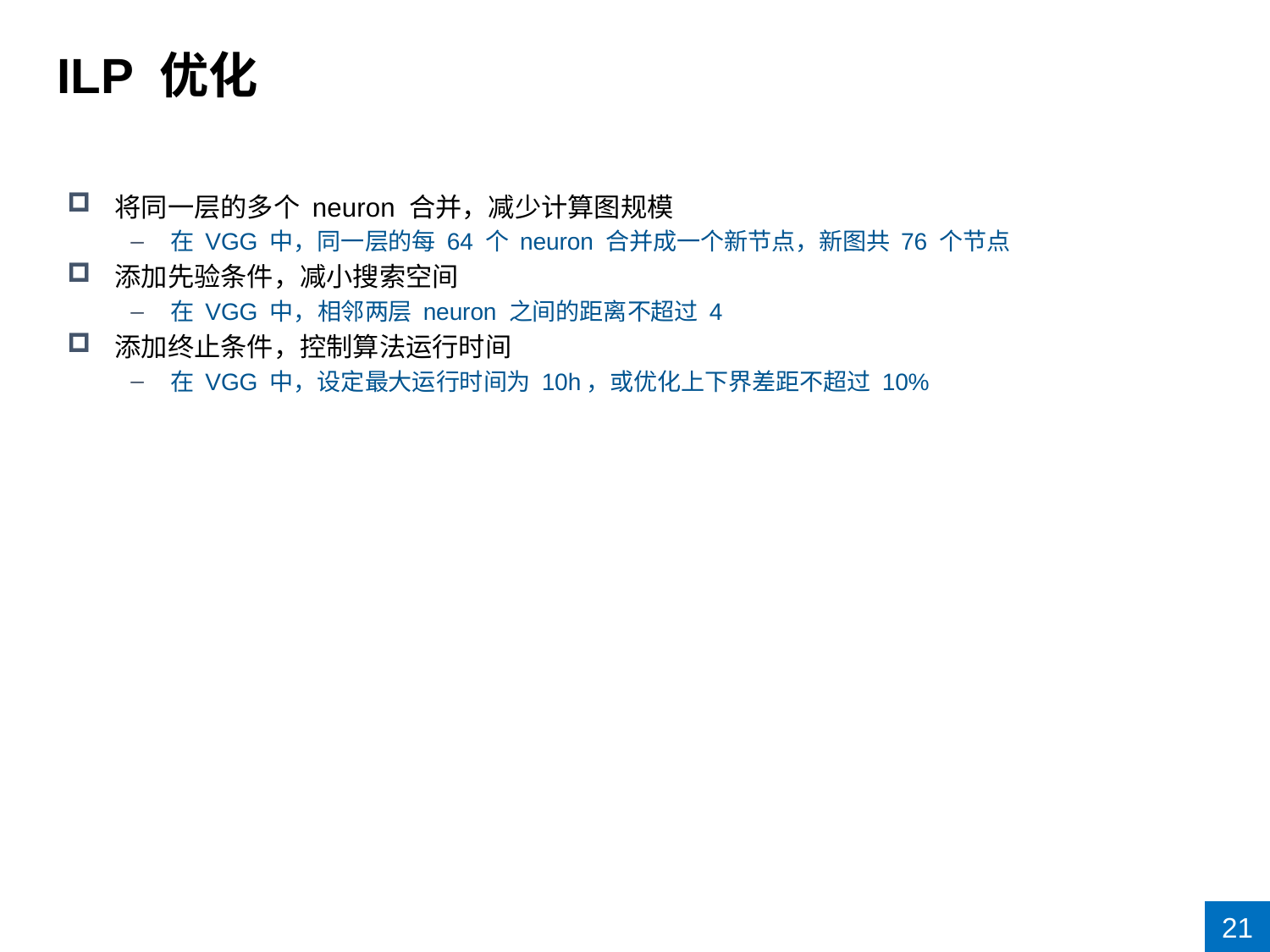

# ILP 优化
将同一层的多个 neuron 合并，减少计算图规模
在 VGG 中，同一层的每 64 个 neuron 合并成一个新节点，新图共 76 个节点
添加先验条件，减小搜索空间
在 VGG 中，相邻两层 neuron 之间的距离不超过 4
添加终止条件，控制算法运行时间
在 VGG 中，设定最大运行时间为 10h，或优化上下界差距不超过 10%
21